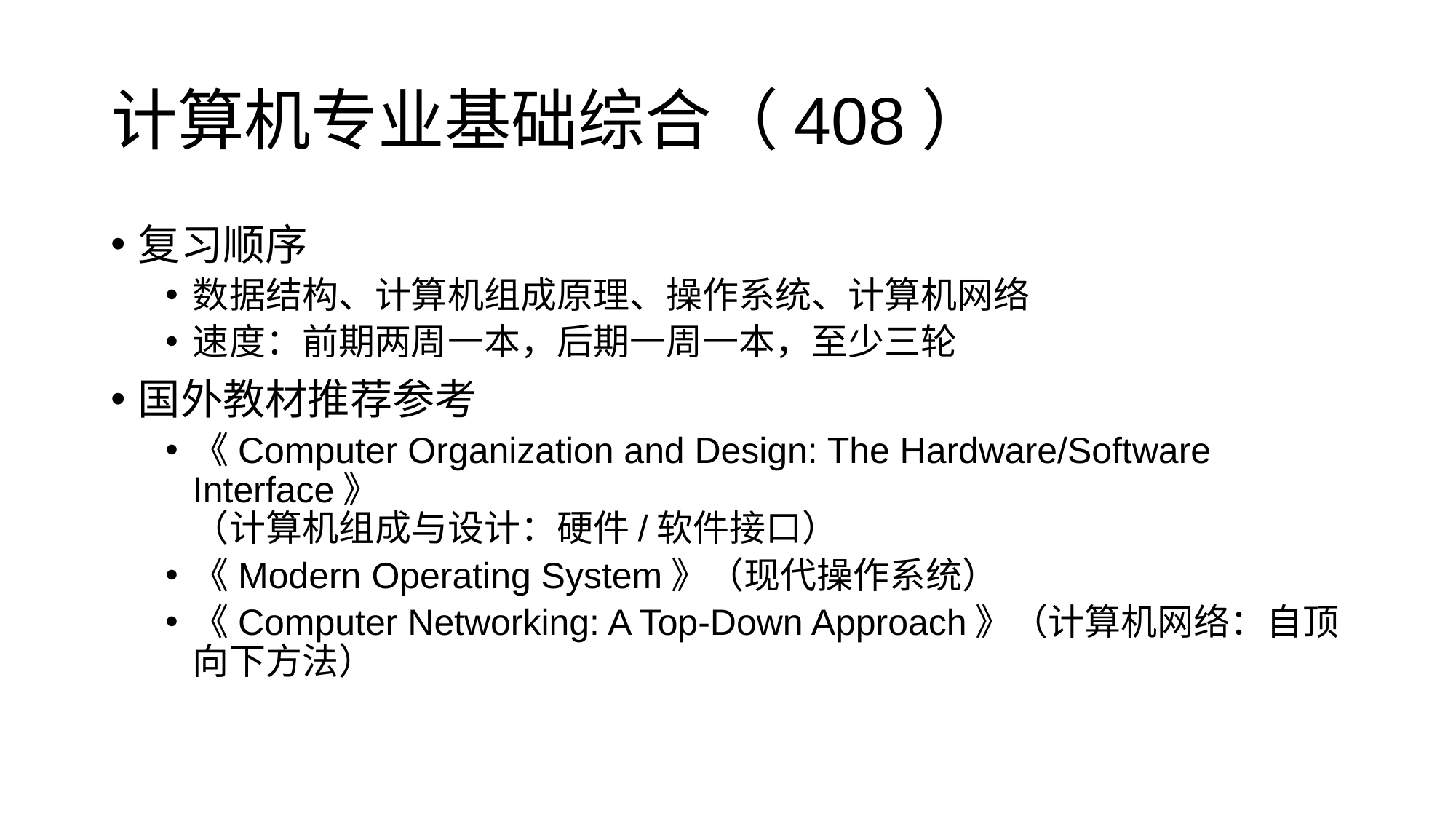

# 计算机专业基础综合（408）
复习顺序
数据结构、计算机组成原理、操作系统、计算机网络
速度：前期两周一本，后期一周一本，至少三轮
国外教材推荐参考
《Computer Organization and Design: The Hardware/Software Interface》
（计算机组成与设计：硬件/软件接口）
《Modern Operating System》（现代操作系统）
《Computer Networking: A Top-Down Approach》（计算机网络：自顶向下方法）